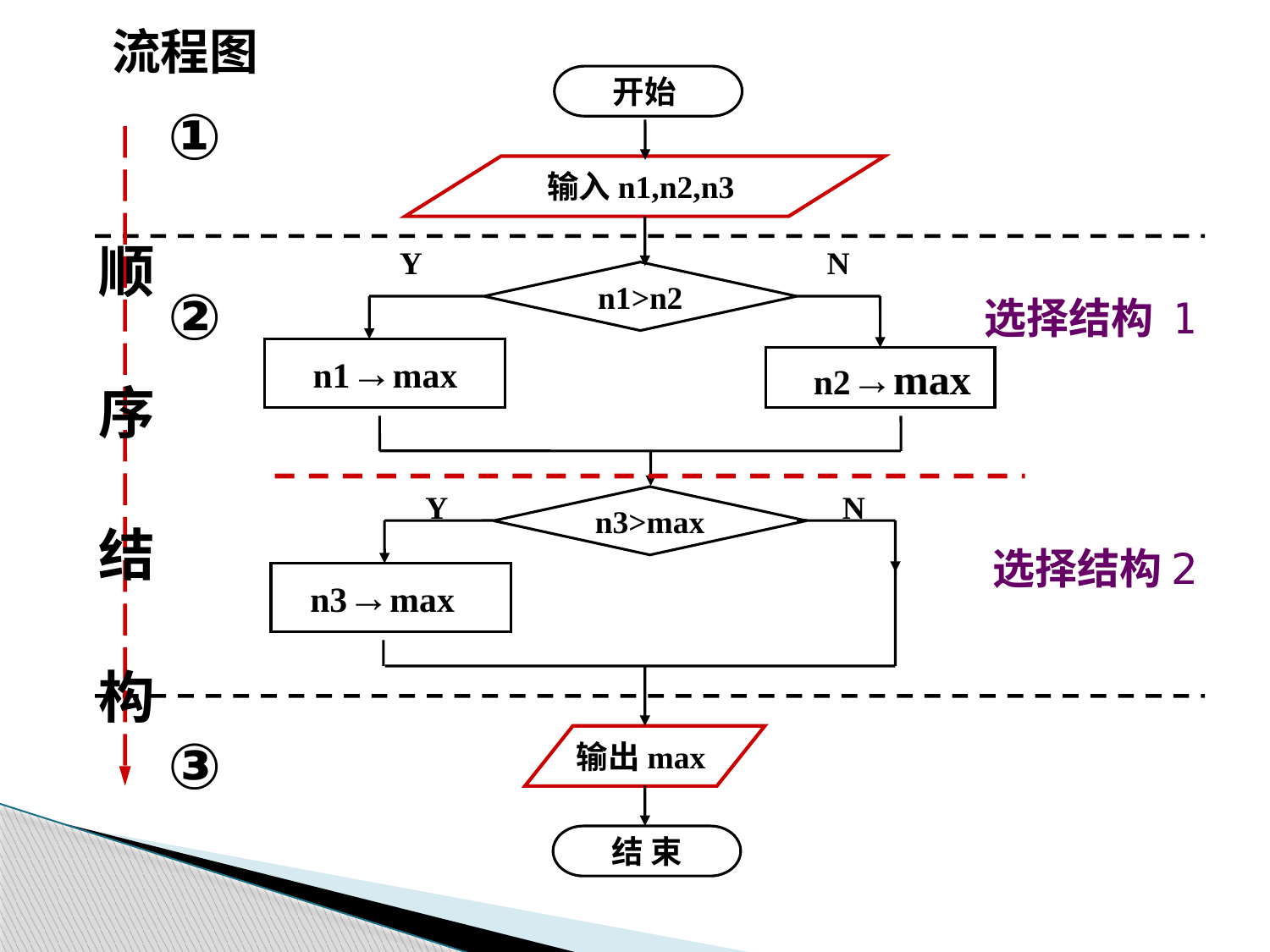

# 流程图
开始
①

输入n1,n2,n3

顺

序

结

构

Y
N
n1>n2
②
选择结构 1

    n1→max
    n2→max

Y
N
n3>max

选择结构2

   n3→max

③
输出max

结 束